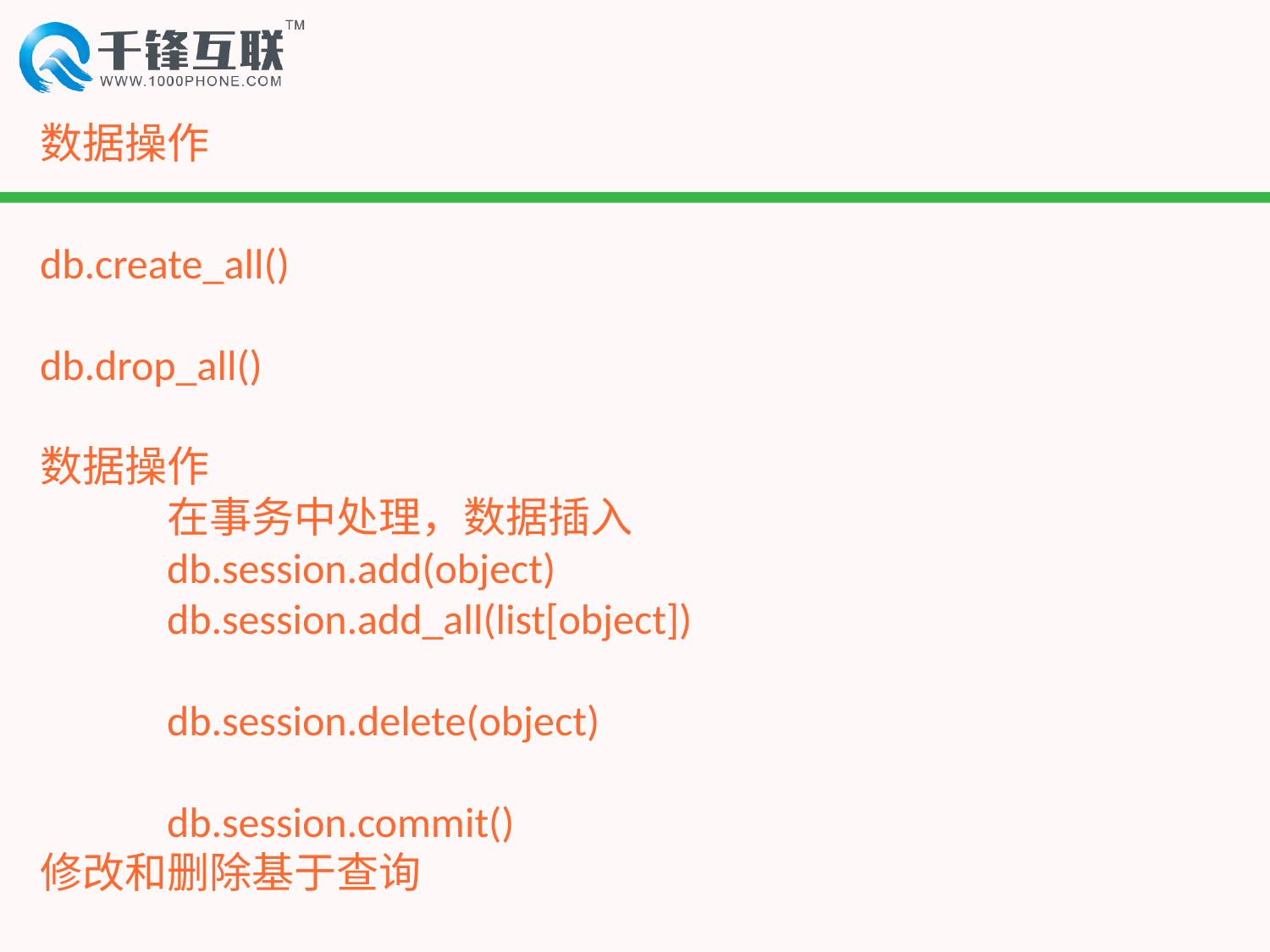

# 数据操作
db.create_all()

db.drop_all()

数据操作
	在事务中处理，数据插入
	db.session.add(object)
	db.session.add_all(list[object])

	db.session.delete(object)

	db.session.commit()
修改和删除基于查询